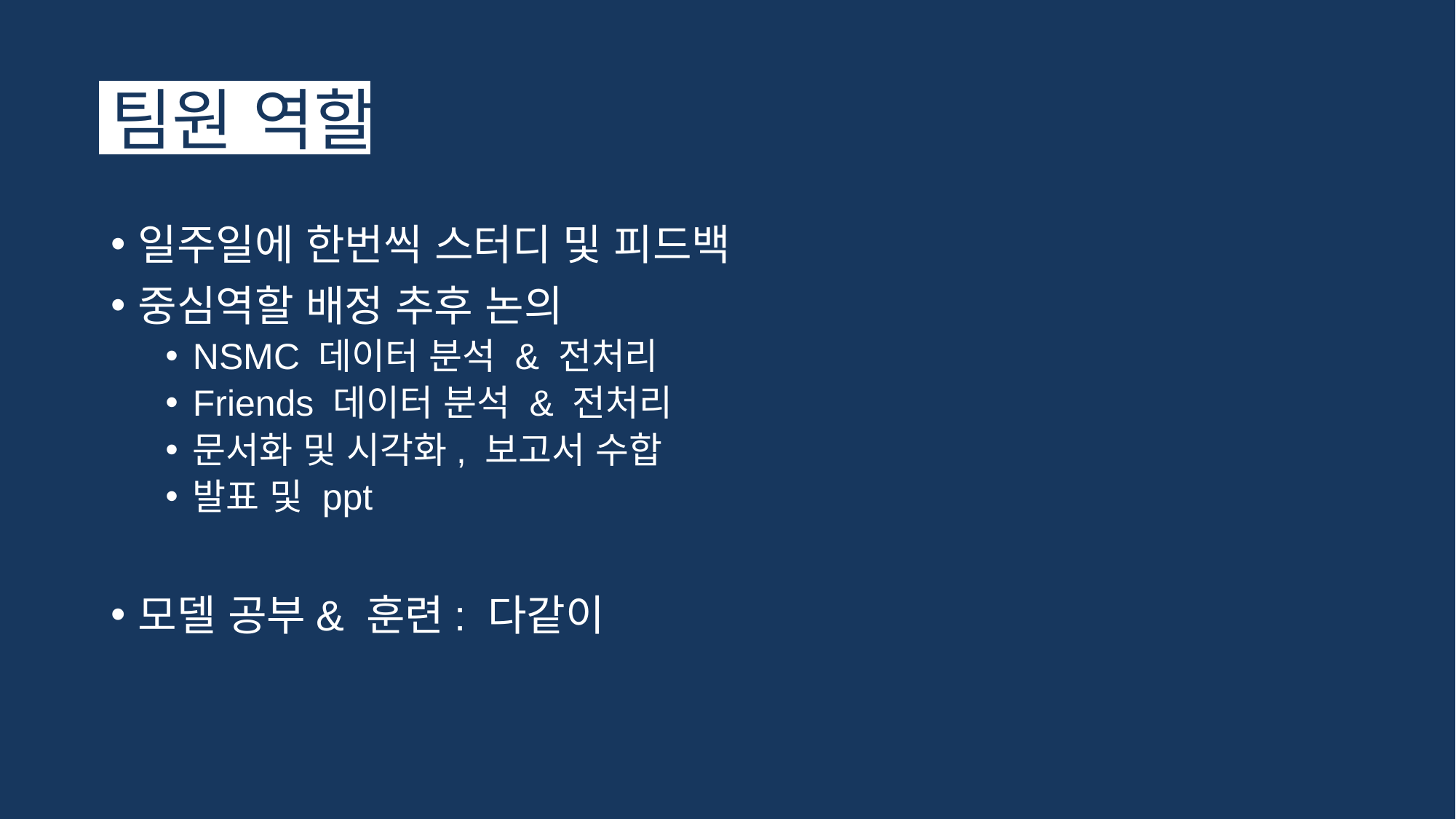

# 팀원 역할

일주일에 한번씩 스터디 및 피드백
중심역할 배정 추후 논의
NSMC 데이터 분석 & 전처리
Friends 데이터 분석 & 전처리
문서화 및 시각화, 보고서 수합
발표 및 ppt

모델 공부& 훈련: 다같이